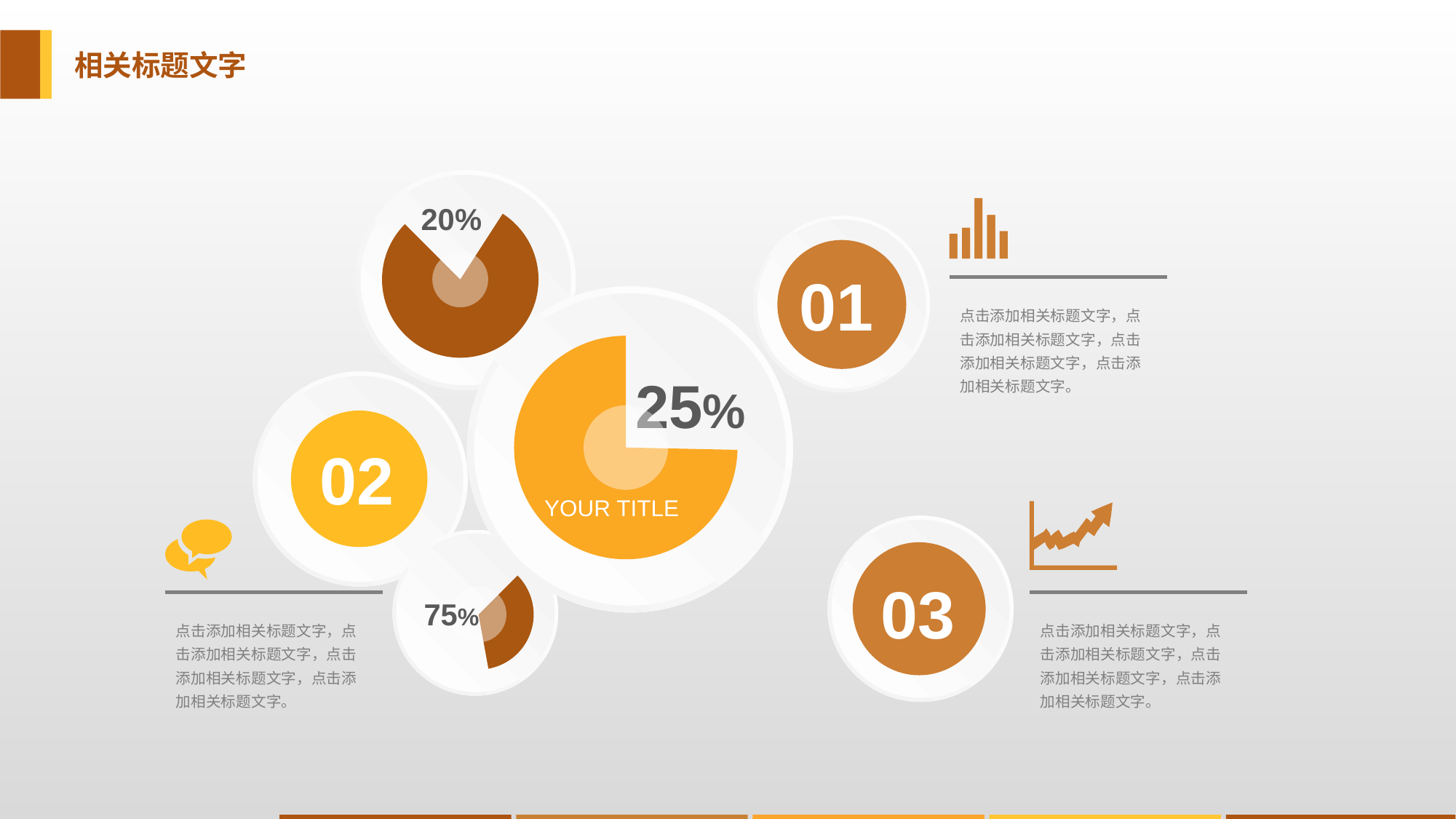

相关标题文字

20%

01

点击添加相关标题文字，点击添加相关标题文字，点击添加相关标题文字，点击添加相关标题文字。

25%

02
YOUR TITLE

03

75%
点击添加相关标题文字，点击添加相关标题文字，点击添加相关标题文字，点击添加相关标题文字。
点击添加相关标题文字，点击添加相关标题文字，点击添加相关标题文字，点击添加相关标题文字。